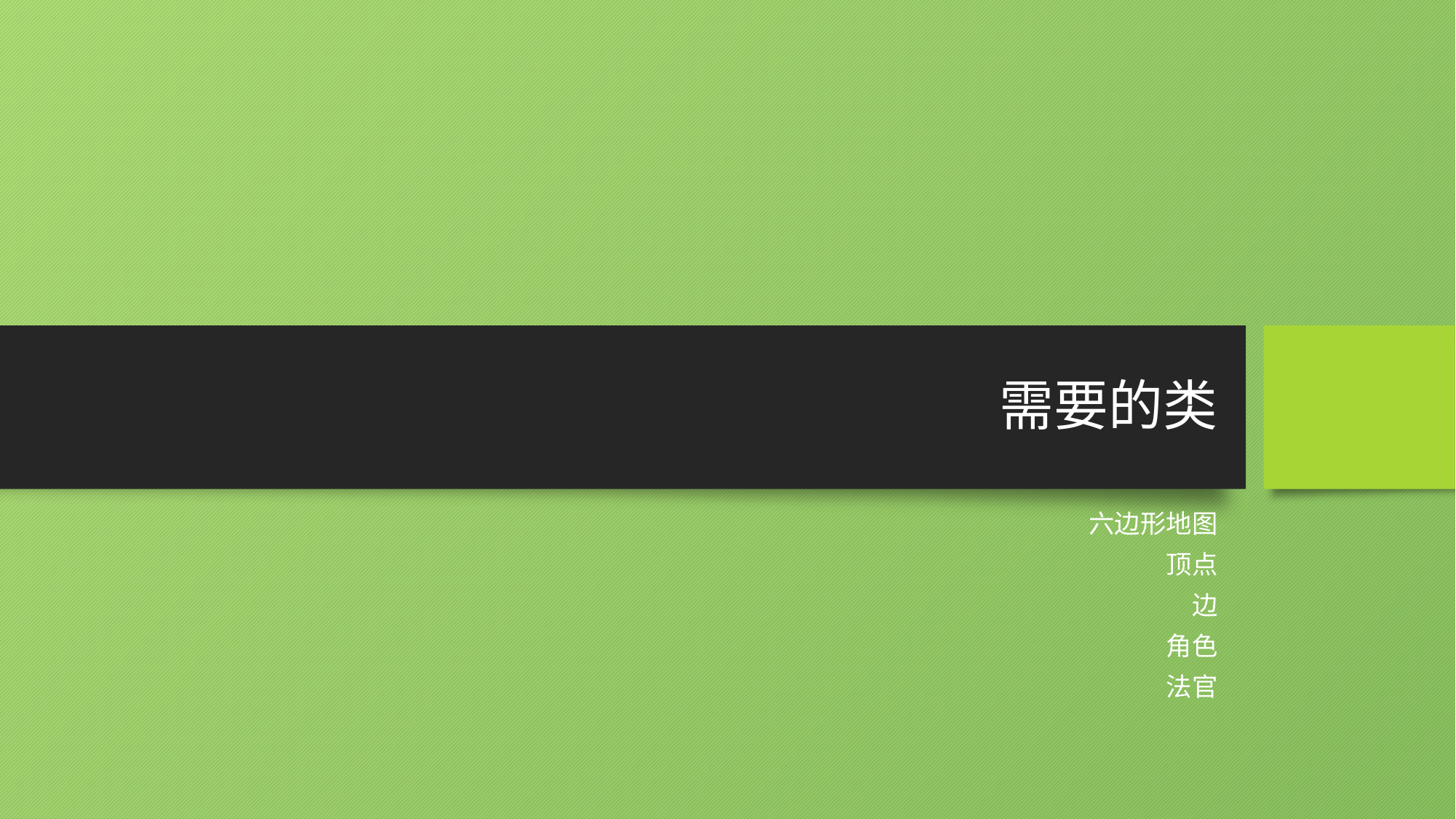

# 需要的类
六边形地图
顶点
边
角色
法官